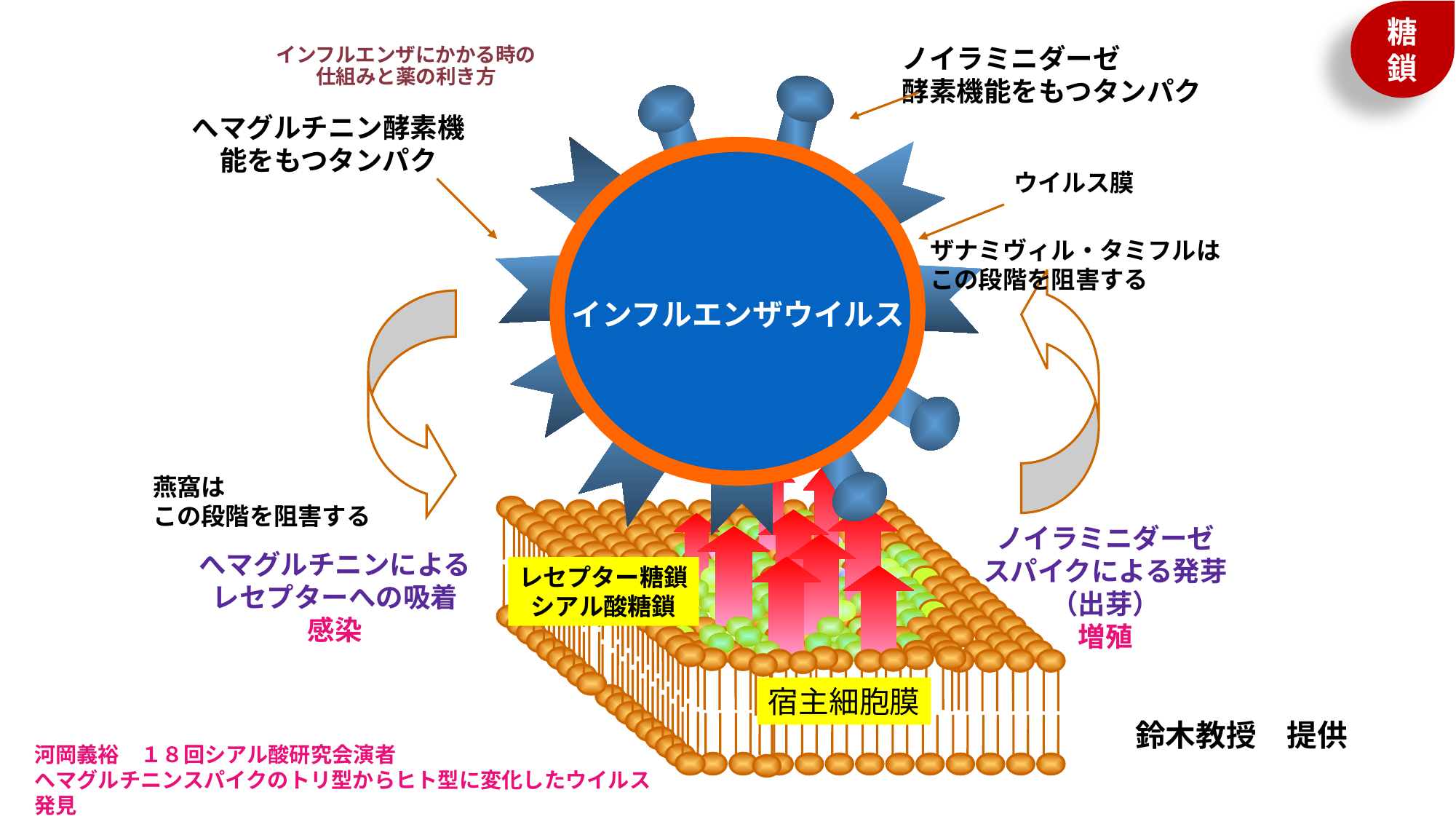

ノイラミニダーゼ
酵素機能をもつタンパク
インフルエンザにかかる時の
仕組みと薬の利き方

へマグルチニン酵素機能をもつタンパク
ウイルス膜

ザナミヴィル・タミフルは
この段階を阻害する
インフルエンザウイルス

燕窩は
この段階を阻害する

ノイラミニダーゼ
スパイクによる発芽
（出芽）
増殖

へマグルチニンによる
レセプターへの吸着
感染

レセプター糖鎖
シアル酸糖鎖

宿主細胞膜
鈴木教授　提供

河岡義裕　１８回シアル酸研究会演者
へマグルチニンスパイクのトリ型からヒト型に変化したウイルス発見